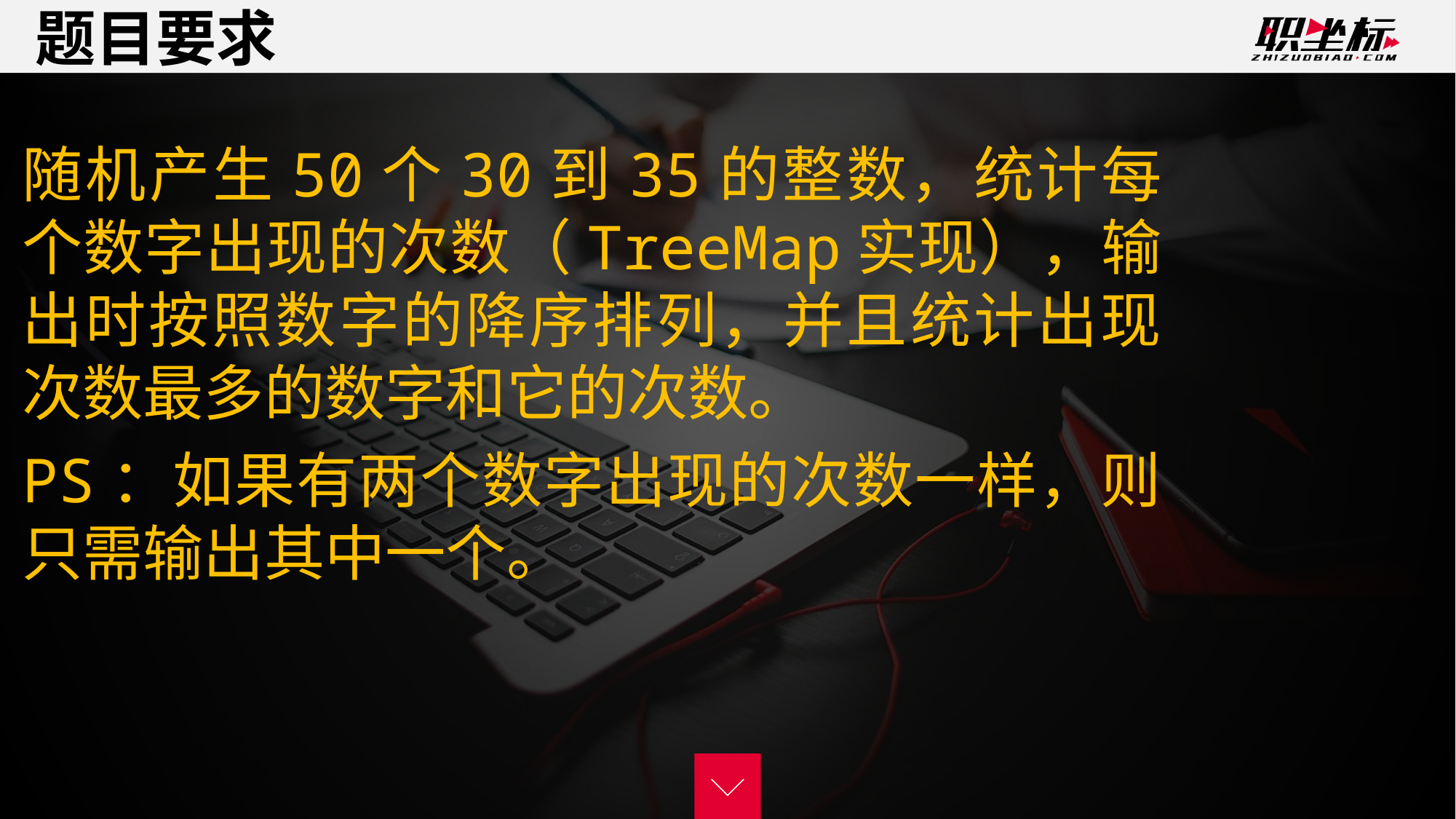

题目要求
随机产生50个30到35的整数，统计每个数字出现的次数（TreeMap实现），输出时按照数字的降序排列，并且统计出现次数最多的数字和它的次数。
PS：如果有两个数字出现的次数一样，则只需输出其中一个。